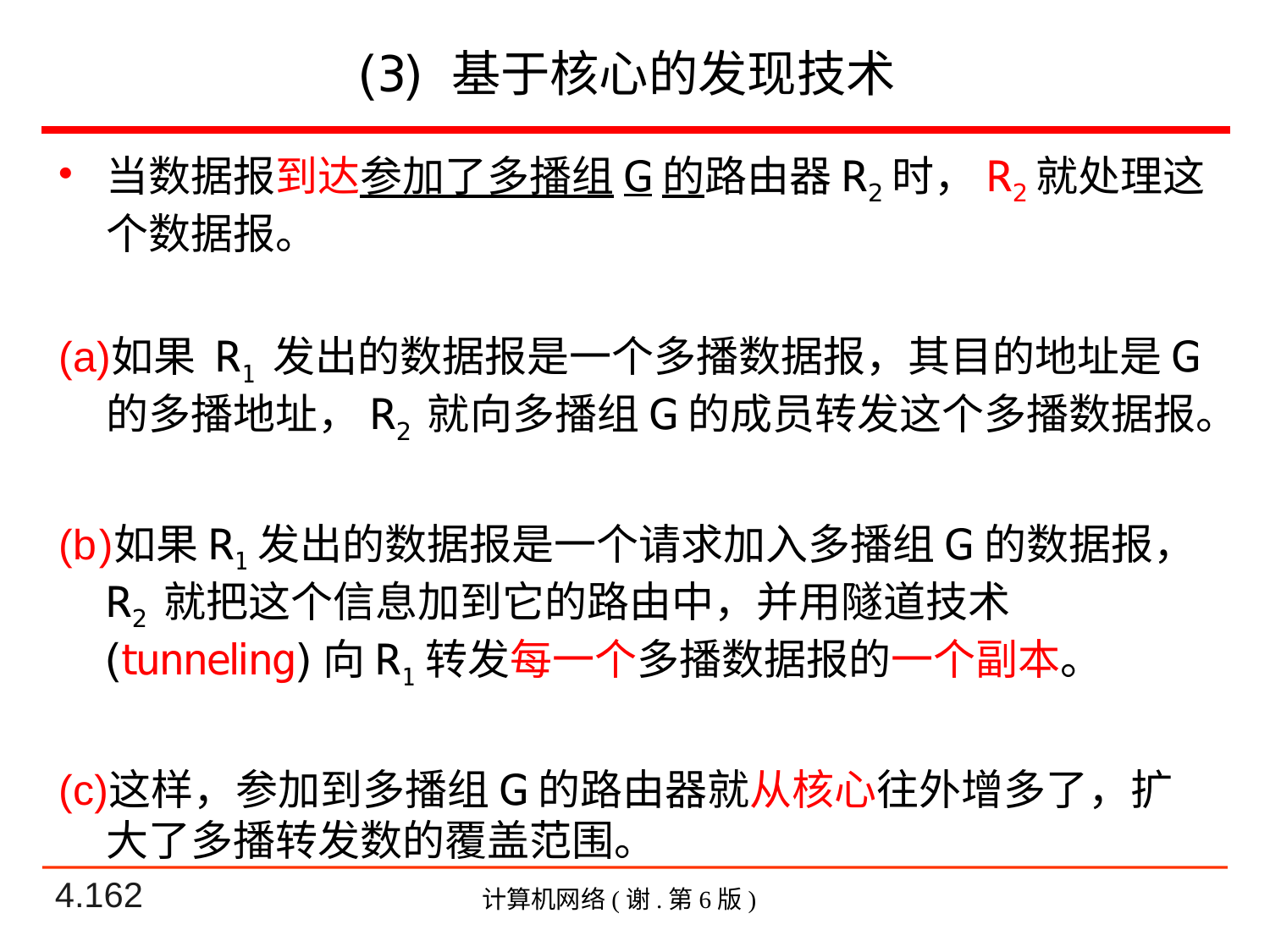

# (3) 基于核心的发现技术
当数据报到达参加了多播组G的路由器R2时，R2就处理这个数据报。

如果 R1 发出的数据报是一个多播数据报，其目的地址是G的多播地址，R2 就向多播组G的成员转发这个多播数据报。

如果R1发出的数据报是一个请求加入多播组G的数据报，R2 就把这个信息加到它的路由中，并用隧道技术(tunneling)向R1转发每一个多播数据报的一个副本。

这样，参加到多播组G的路由器就从核心往外增多了，扩大了多播转发数的覆盖范围。